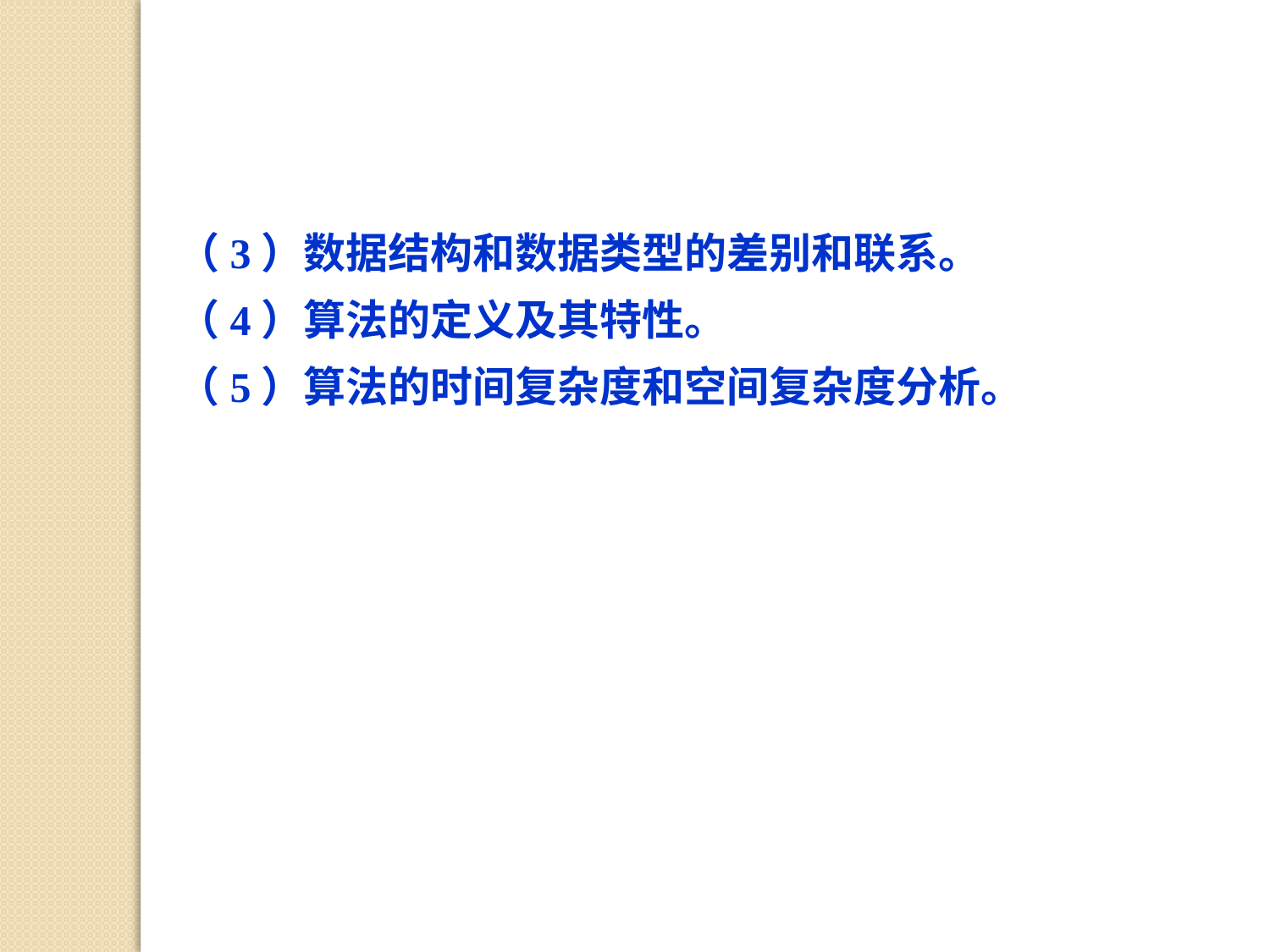

（3）数据结构和数据类型的差别和联系。
（4）算法的定义及其特性。
（5）算法的时间复杂度和空间复杂度分析。